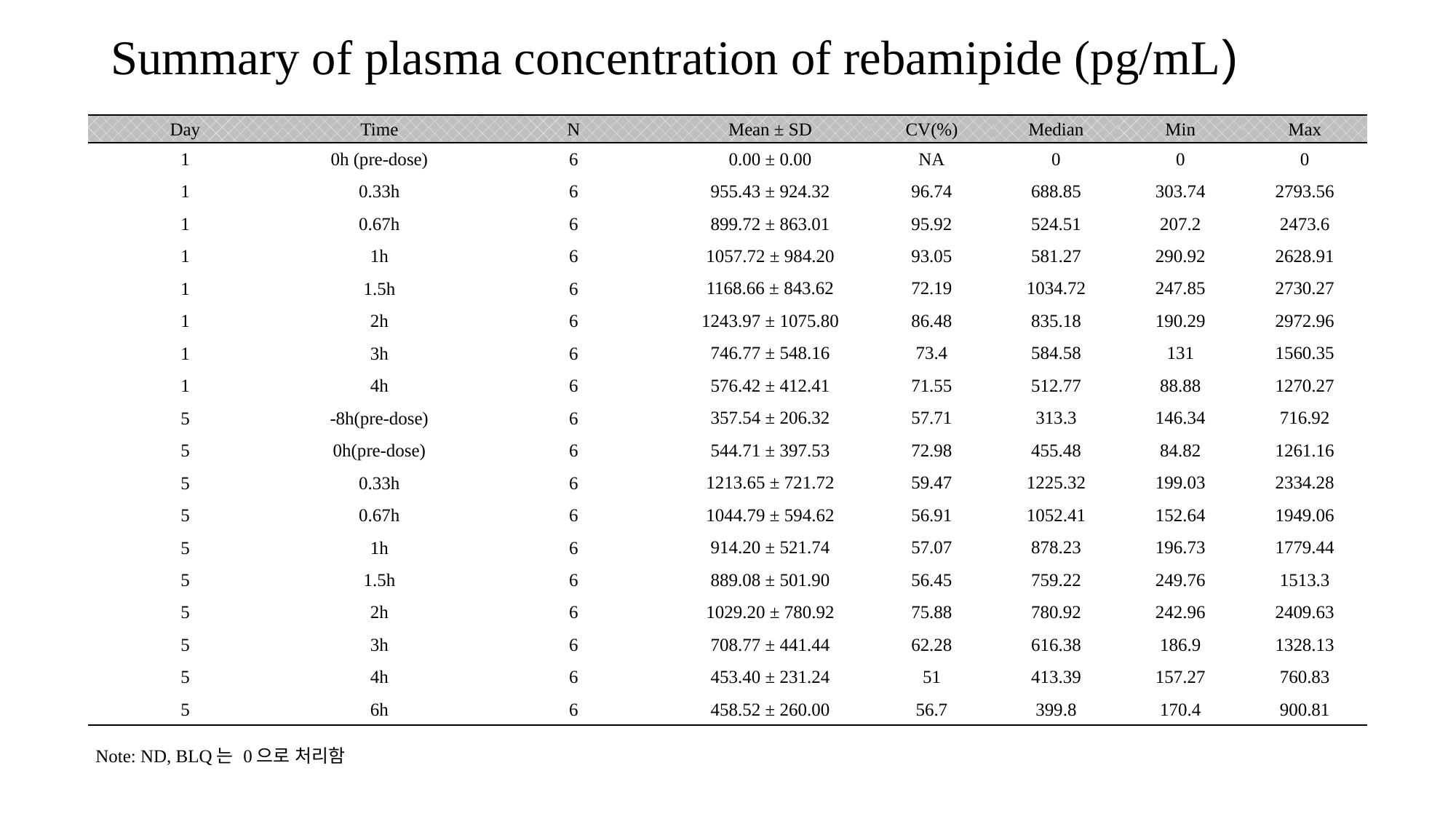

# Summary of plasma concentration of rebamipide (pg/mL)
| Day | Time | N | Mean ± SD | CV(%) | Median | Min | Max |
| --- | --- | --- | --- | --- | --- | --- | --- |
| 1 | 0h (pre-dose) | 6 | 0.00 ± 0.00 | NA | 0 | 0 | 0 |
| 1 | 0.33h | 6 | 955.43 ± 924.32 | 96.74 | 688.85 | 303.74 | 2793.56 |
| 1 | 0.67h | 6 | 899.72 ± 863.01 | 95.92 | 524.51 | 207.2 | 2473.6 |
| 1 | 1h | 6 | 1057.72 ± 984.20 | 93.05 | 581.27 | 290.92 | 2628.91 |
| 1 | 1.5h | 6 | 1168.66 ± 843.62 | 72.19 | 1034.72 | 247.85 | 2730.27 |
| 1 | 2h | 6 | 1243.97 ± 1075.80 | 86.48 | 835.18 | 190.29 | 2972.96 |
| 1 | 3h | 6 | 746.77 ± 548.16 | 73.4 | 584.58 | 131 | 1560.35 |
| 1 | 4h | 6 | 576.42 ± 412.41 | 71.55 | 512.77 | 88.88 | 1270.27 |
| 5 | -8h(pre-dose) | 6 | 357.54 ± 206.32 | 57.71 | 313.3 | 146.34 | 716.92 |
| 5 | 0h(pre-dose) | 6 | 544.71 ± 397.53 | 72.98 | 455.48 | 84.82 | 1261.16 |
| 5 | 0.33h | 6 | 1213.65 ± 721.72 | 59.47 | 1225.32 | 199.03 | 2334.28 |
| 5 | 0.67h | 6 | 1044.79 ± 594.62 | 56.91 | 1052.41 | 152.64 | 1949.06 |
| 5 | 1h | 6 | 914.20 ± 521.74 | 57.07 | 878.23 | 196.73 | 1779.44 |
| 5 | 1.5h | 6 | 889.08 ± 501.90 | 56.45 | 759.22 | 249.76 | 1513.3 |
| 5 | 2h | 6 | 1029.20 ± 780.92 | 75.88 | 780.92 | 242.96 | 2409.63 |
| 5 | 3h | 6 | 708.77 ± 441.44 | 62.28 | 616.38 | 186.9 | 1328.13 |
| 5 | 4h | 6 | 453.40 ± 231.24 | 51 | 413.39 | 157.27 | 760.83 |
| 5 | 6h | 6 | 458.52 ± 260.00 | 56.7 | 399.8 | 170.4 | 900.81 |
| Note: ND, BLQ는 0으로 처리함 |  |  |  |  |  |  |  |